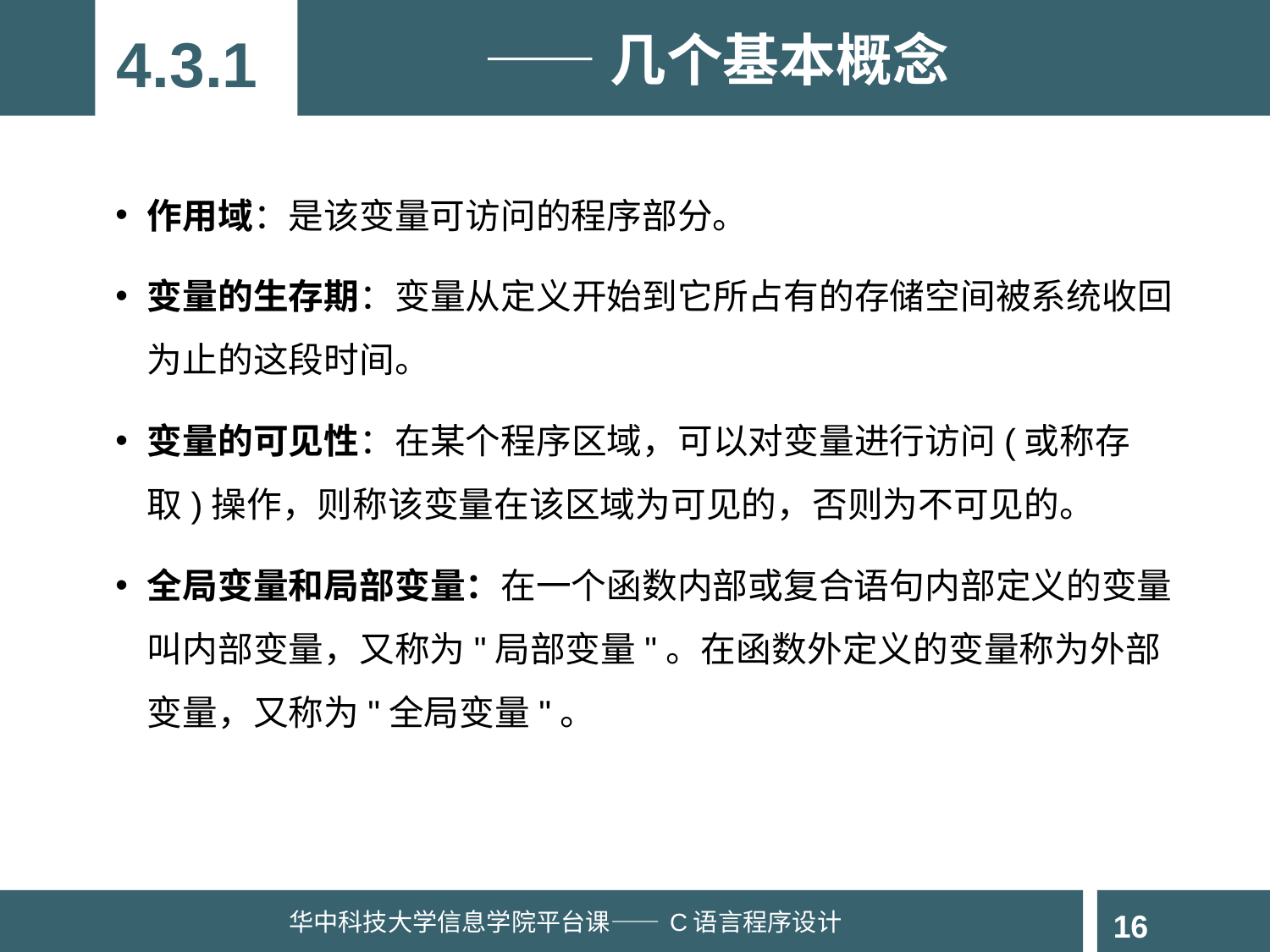

4.3.1
——几个基本概念
作用域：是该变量可访问的程序部分。
变量的生存期：变量从定义开始到它所占有的存储空间被系统收回为止的这段时间。
变量的可见性：在某个程序区域，可以对变量进行访问(或称存取)操作，则称该变量在该区域为可见的，否则为不可见的。
全局变量和局部变量：在一个函数内部或复合语句内部定义的变量叫内部变量，又称为"局部变量"。在函数外定义的变量称为外部变量，又称为"全局变量"。